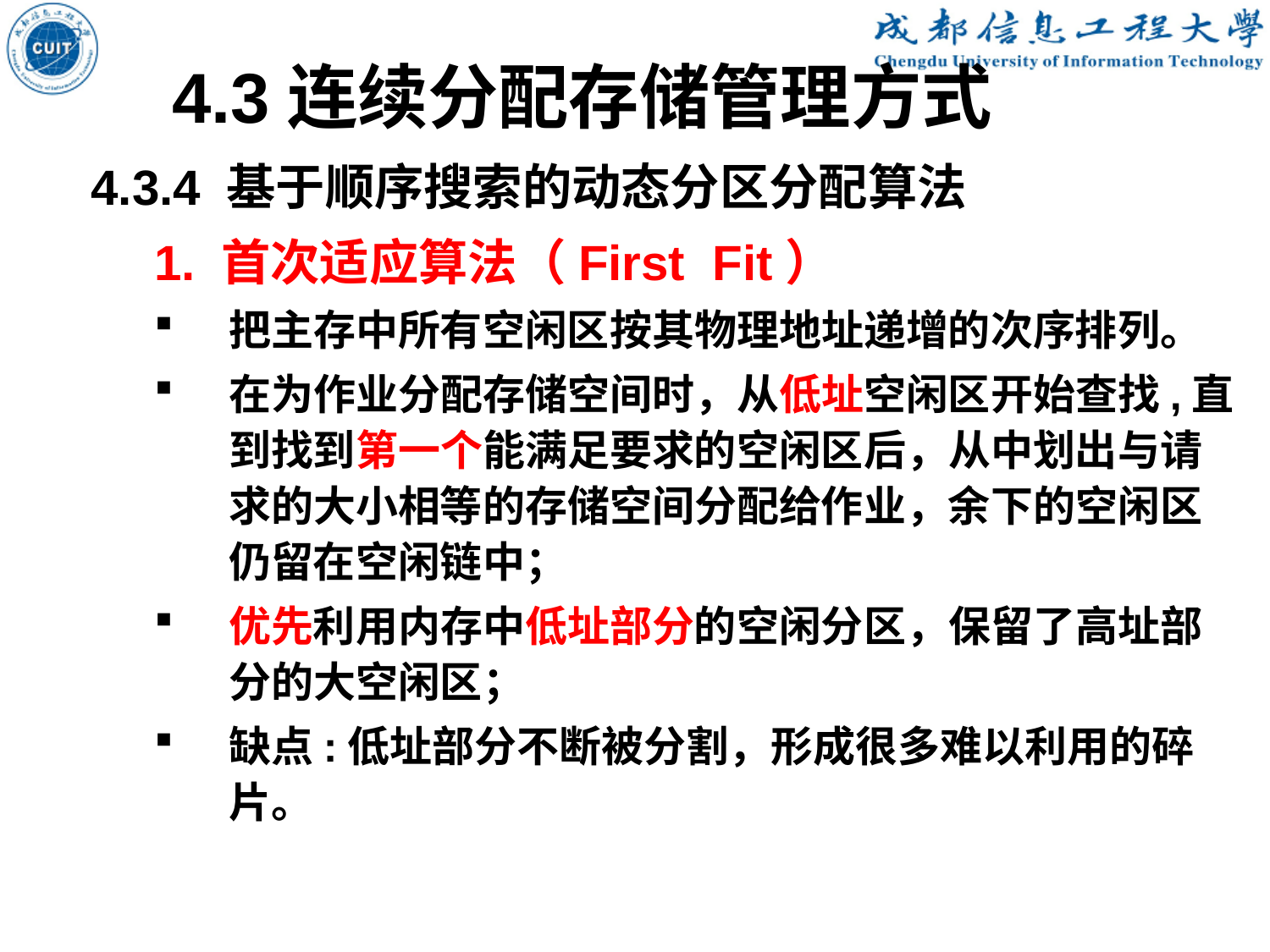

4.3连续分配存储管理方式
4.3.4 基于顺序搜索的动态分区分配算法
1. 首次适应算法（First  Fit）
把主存中所有空闲区按其物理地址递增的次序排列。
在为作业分配存储空间时，从低址空闲区开始查找,直到找到第一个能满足要求的空闲区后，从中划出与请求的大小相等的存储空间分配给作业，余下的空闲区仍留在空闲链中；
优先利用内存中低址部分的空闲分区，保留了高址部分的大空闲区；
缺点:低址部分不断被分割，形成很多难以利用的碎片。